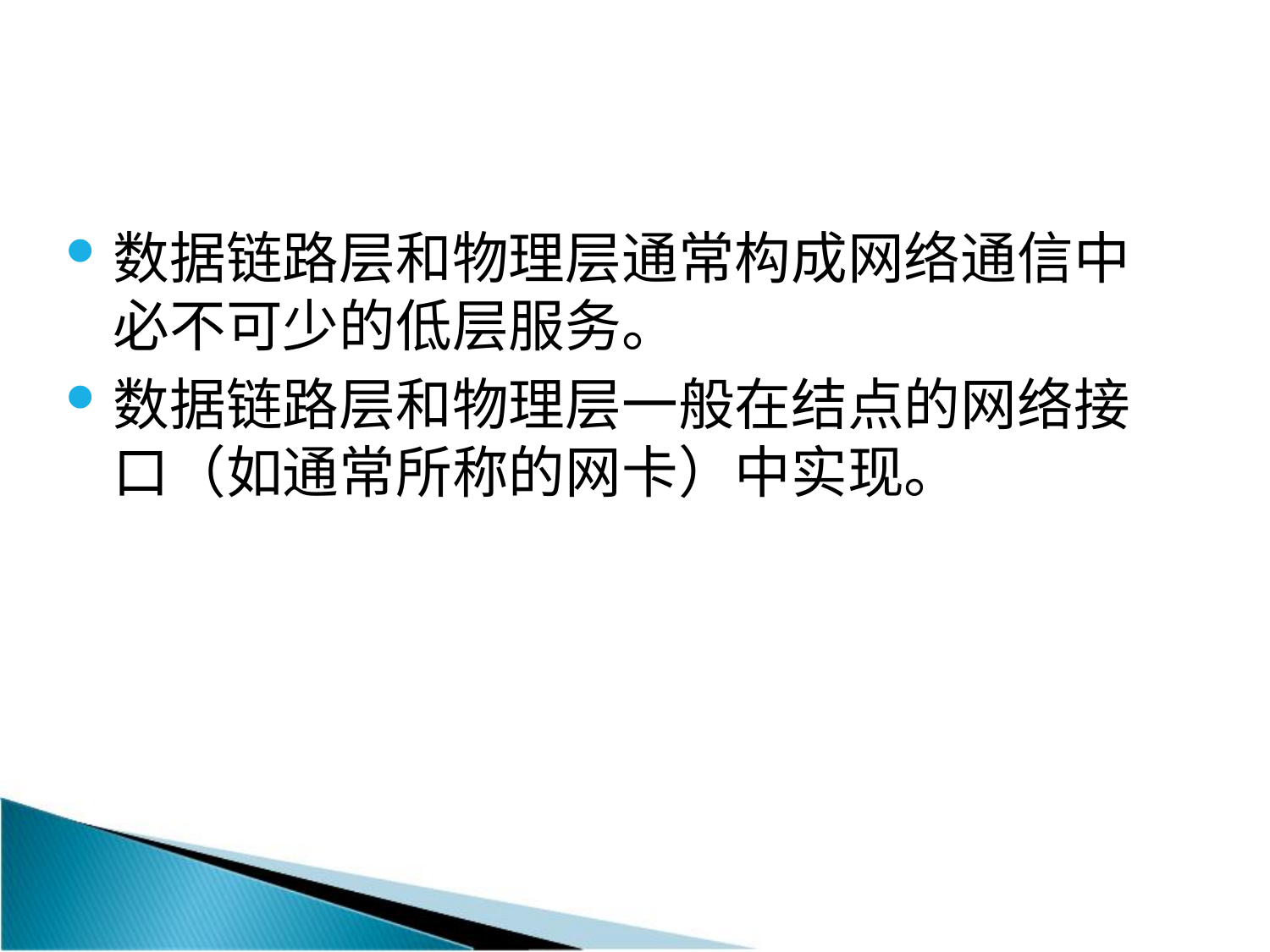

数据链路层和物理层通常构成网络通信中必不可少的低层服务。
数据链路层和物理层一般在结点的网络接口（如通常所称的网卡）中实现。